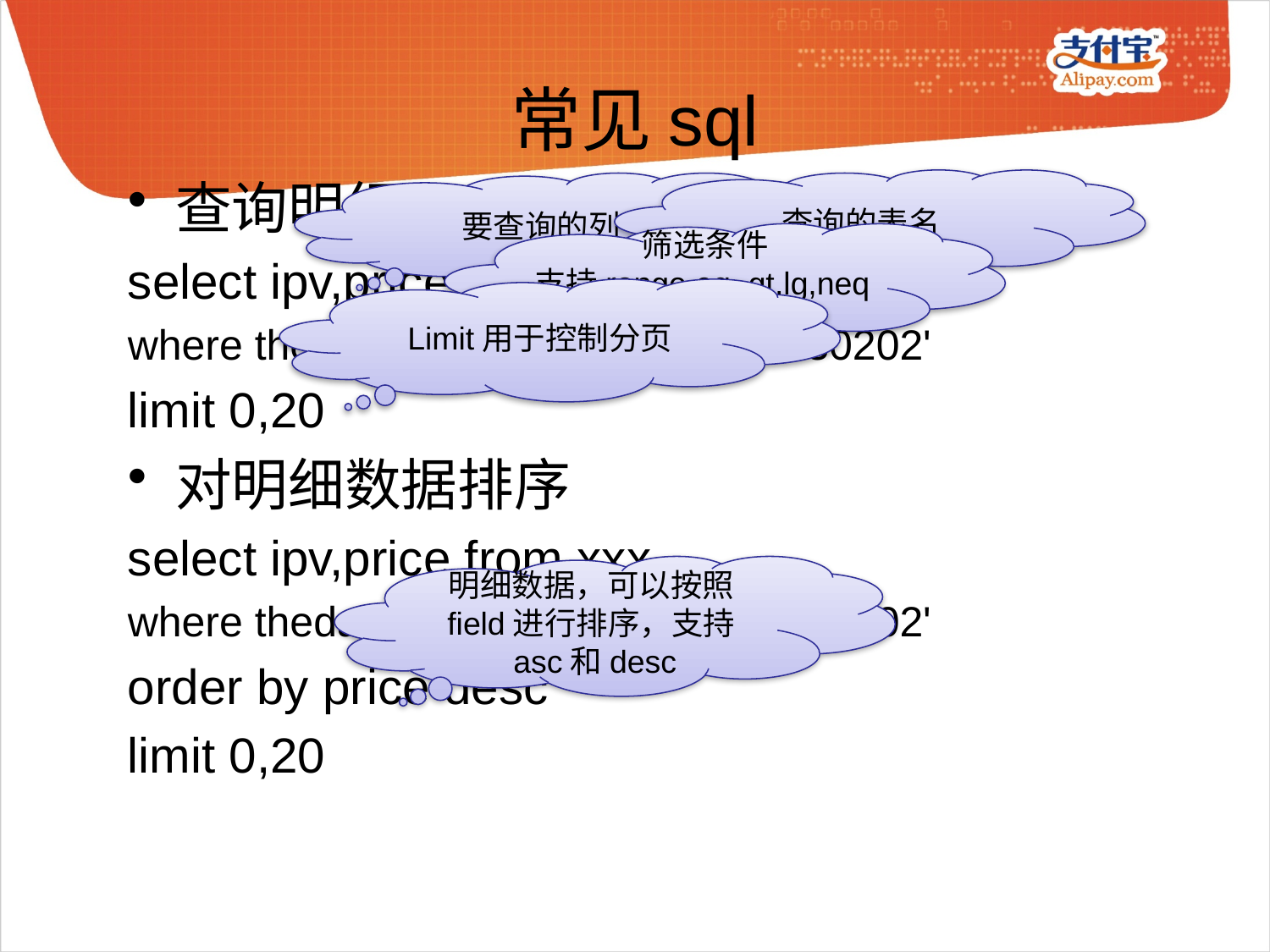

# 常见sql
查询明细
select ipv,price from xxx
where thedate range '20130201,20130202'
limit 0,20
对明细数据排序
select ipv,price from xxx
where thedate range '20130201,20130202'
order by price desc
limit 0,20
查询的表名
要查询的列
筛选条件
支持range eq, gt,lg,neq等语法
Limit用于控制分页
明细数据，可以按照field进行排序，支持asc和desc